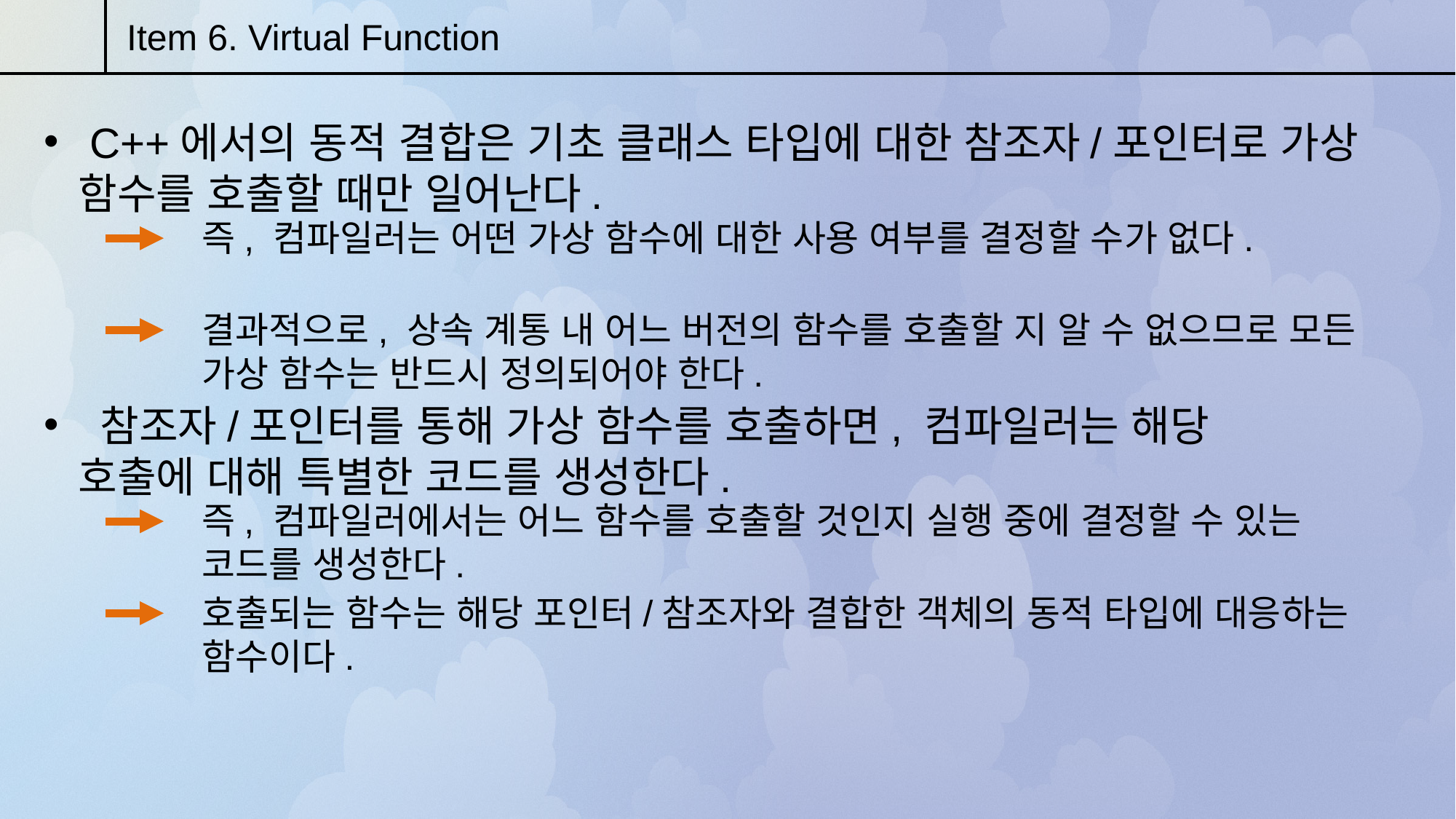

Item 6. Virtual Function
 C++에서의 동적 결합은 기초 클래스 타입에 대한 참조자/포인터로 가상 함수를 호출할 때만 일어난다.
즉, 컴파일러는 어떤 가상 함수에 대한 사용 여부를 결정할 수가 없다.
결과적으로, 상속 계통 내 어느 버전의 함수를 호출할 지 알 수 없으므로 모든 가상 함수는 반드시 정의되어야 한다.
 참조자/포인터를 통해 가상 함수를 호출하면, 컴파일러는 해당 호출에 대해 특별한 코드를 생성한다.
즉, 컴파일러에서는 어느 함수를 호출할 것인지 실행 중에 결정할 수 있는 코드를 생성한다.
호출되는 함수는 해당 포인터/참조자와 결합한 객체의 동적 타입에 대응하는 함수이다.